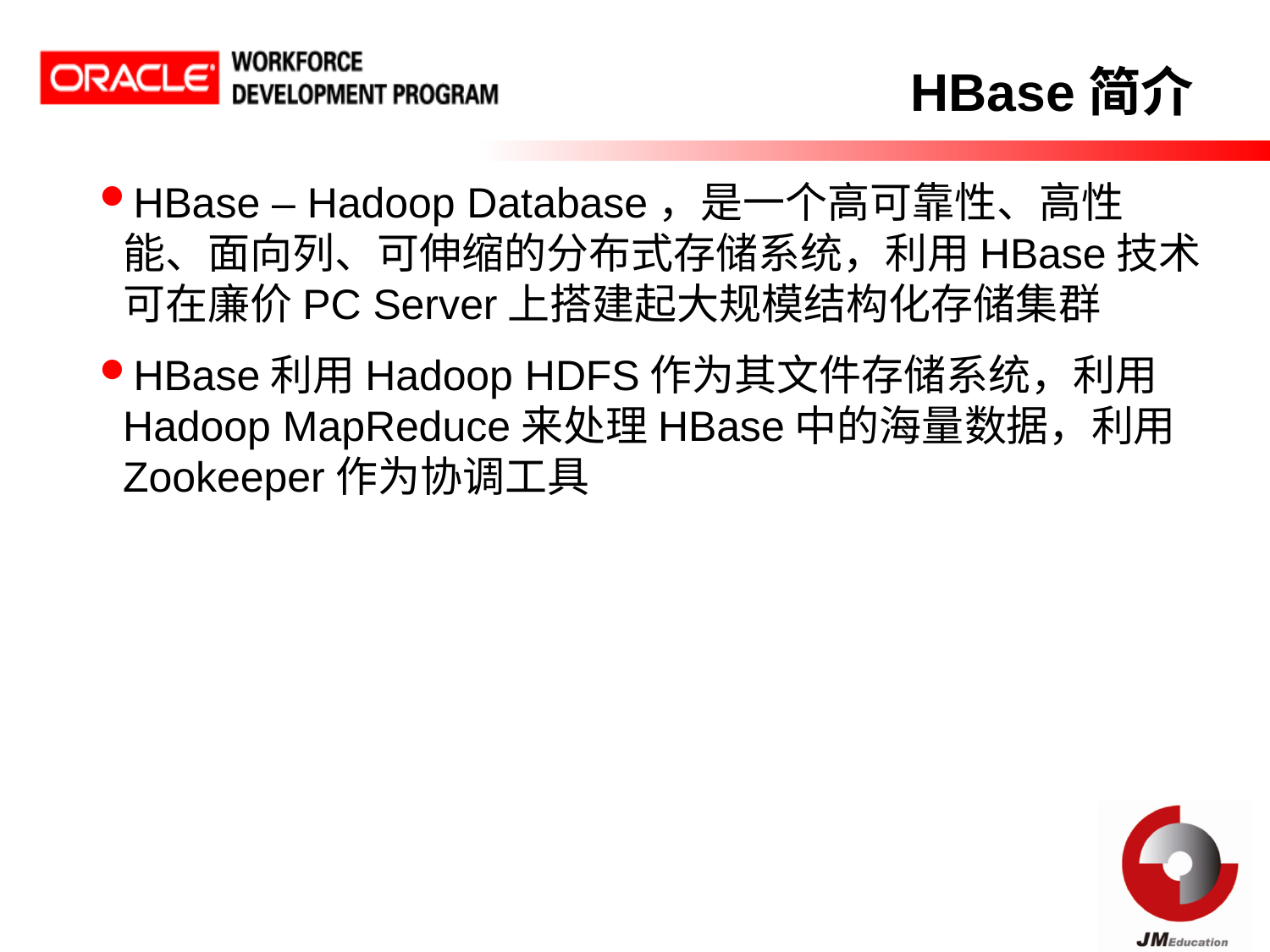

HBase简介
HBase – Hadoop Database，是一个高可靠性、高性能、面向列、可伸缩的分布式存储系统，利用HBase技术可在廉价PC Server上搭建起大规模结构化存储集群
HBase利用Hadoop HDFS作为其文件存储系统，利用Hadoop MapReduce来处理HBase中的海量数据，利用Zookeeper作为协调工具